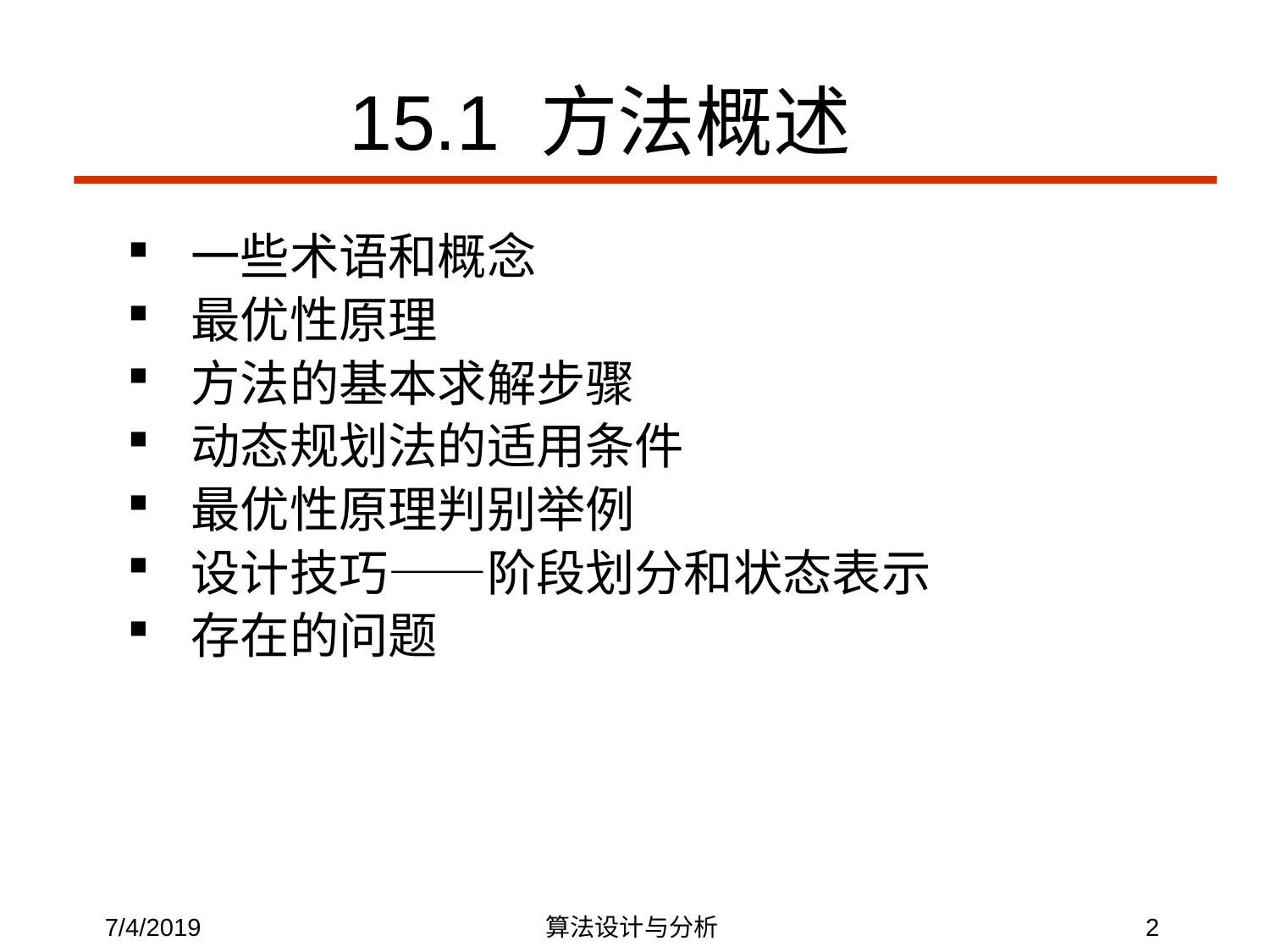

15.1 方法概述
一些术语和概念
最优性原理
方法的基本求解步骤
动态规划法的适用条件
最优性原理判别举例
设计技巧——阶段划分和状态表示
存在的问题
7/4/2019
算法设计与分析
2